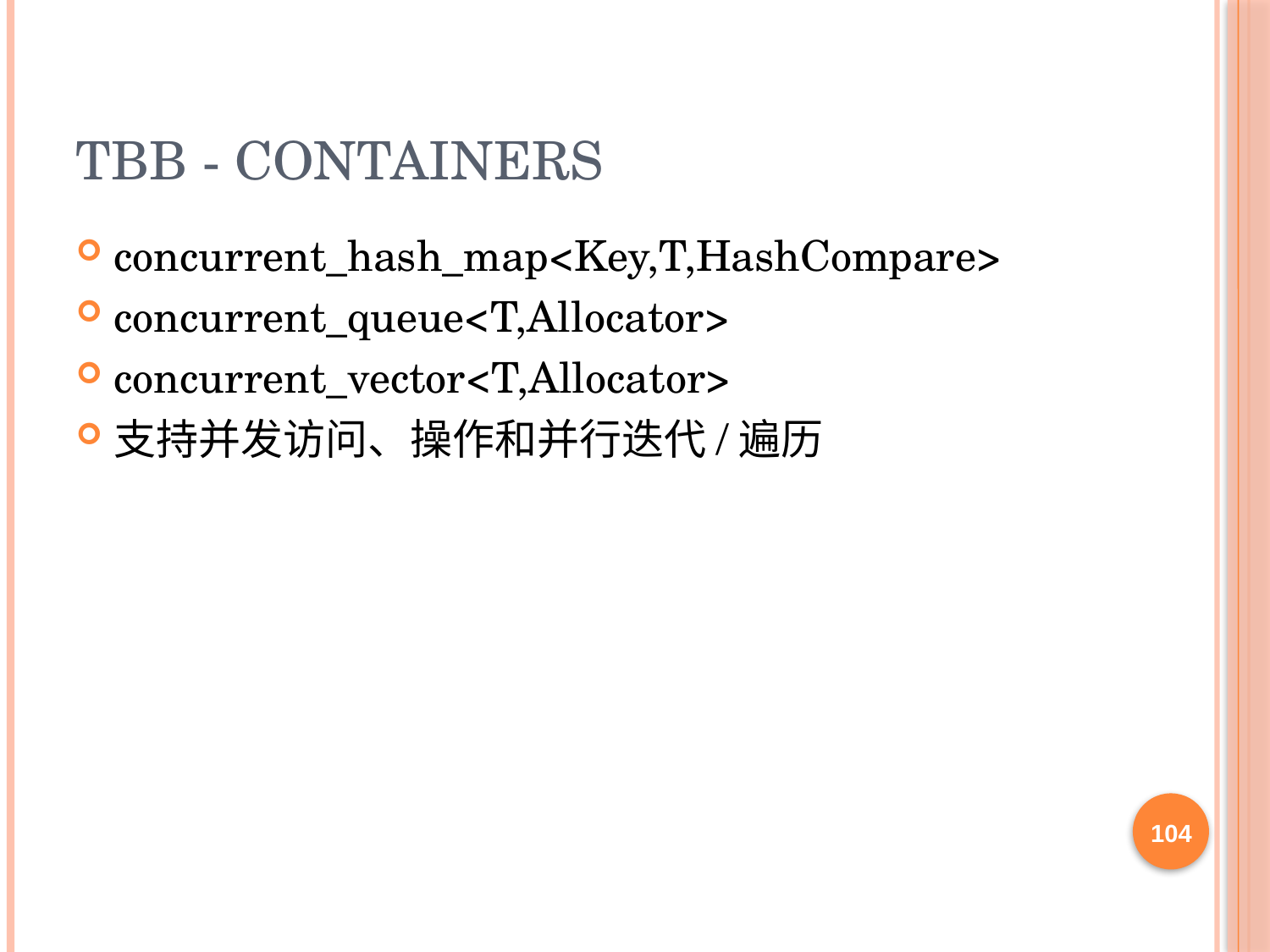

# TBB - Containers
concurrent_hash_map<Key,T,HashCompare>
concurrent_queue<T,Allocator>
concurrent_vector<T,Allocator>
支持并发访问、操作和并行迭代/遍历
104